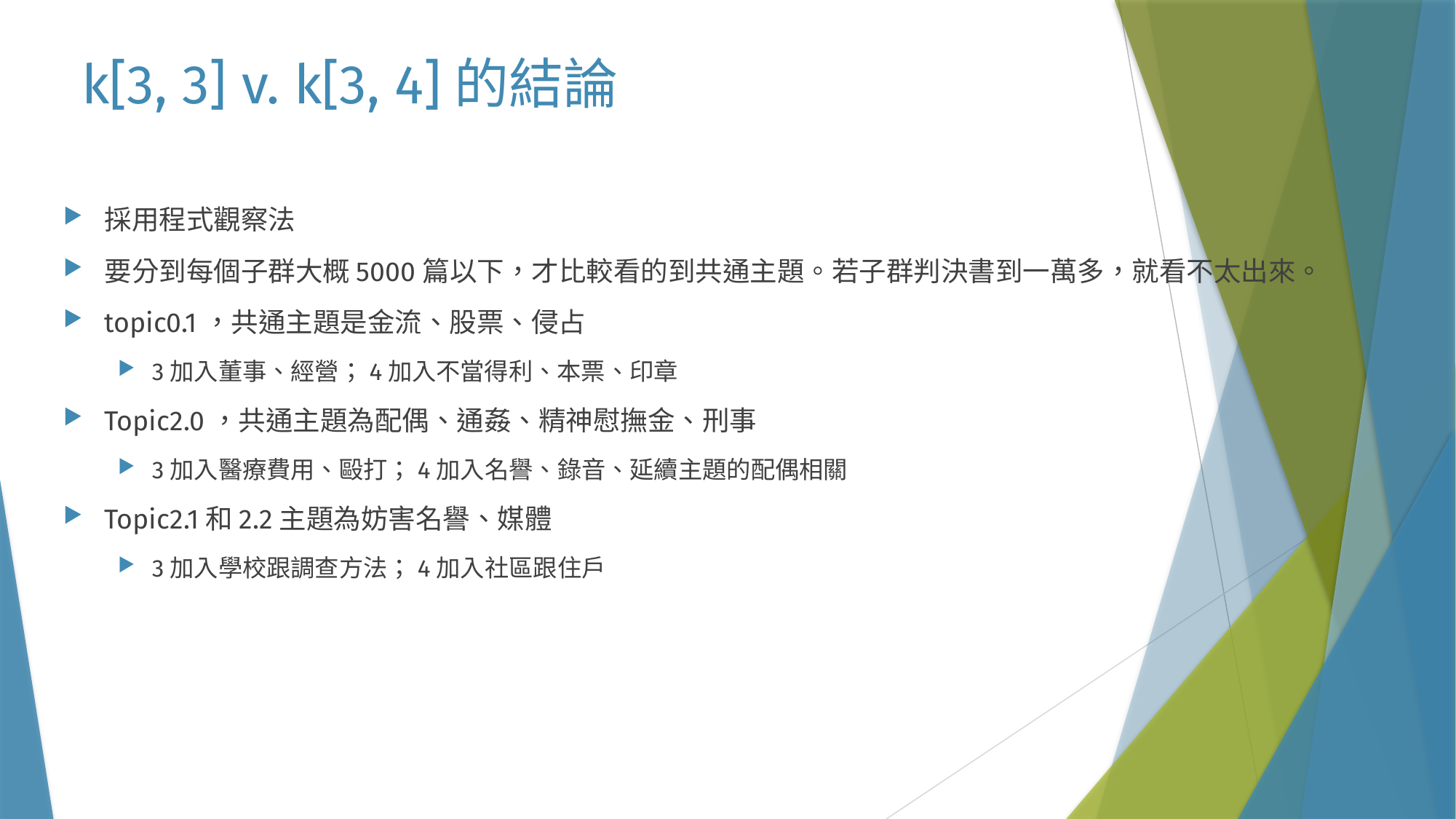

# k[3, 3] v. k[3, 4]的結論
採用程式觀察法
要分到每個子群大概5000篇以下，才比較看的到共通主題。若子群判決書到一萬多，就看不太出來。
topic0.1，共通主題是金流、股票、侵占
3加入董事、經營；4加入不當得利、本票、印章
Topic2.0，共通主題為配偶、通姦、精神慰撫金、刑事
3加入醫療費用、毆打；4加入名譽、錄音、延續主題的配偶相關
Topic2.1和2.2主題為妨害名譽、媒體
3加入學校跟調查方法；4加入社區跟住戶